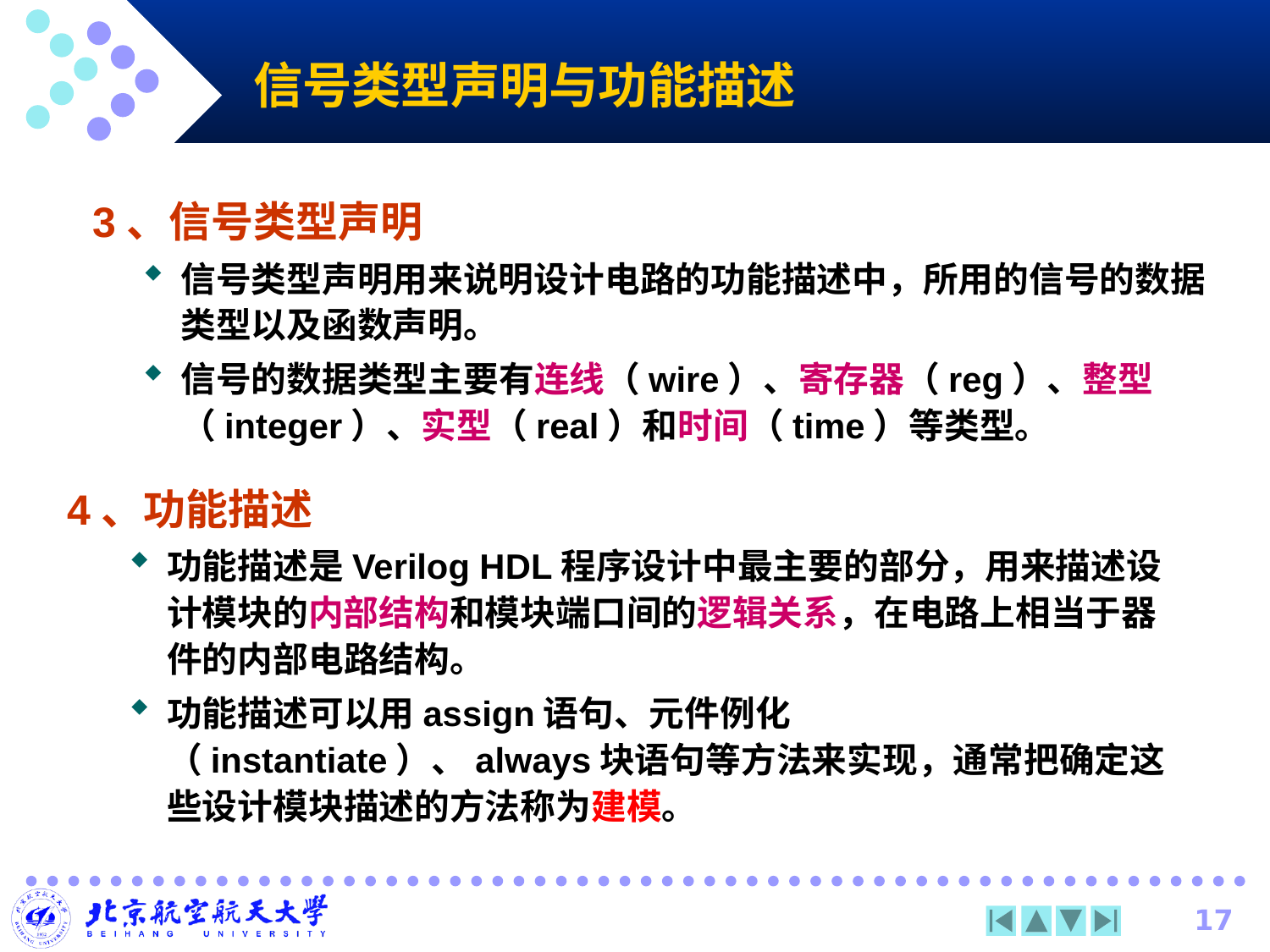

# 信号类型声明与功能描述
3、信号类型声明
信号类型声明用来说明设计电路的功能描述中，所用的信号的数据类型以及函数声明。
信号的数据类型主要有连线（wire）、寄存器（reg）、整型（integer）、实型（real）和时间（time）等类型。
4、功能描述
功能描述是Verilog HDL程序设计中最主要的部分，用来描述设计模块的内部结构和模块端口间的逻辑关系，在电路上相当于器件的内部电路结构。
功能描述可以用assign语句、元件例化（instantiate）、always块语句等方法来实现，通常把确定这些设计模块描述的方法称为建模。
17